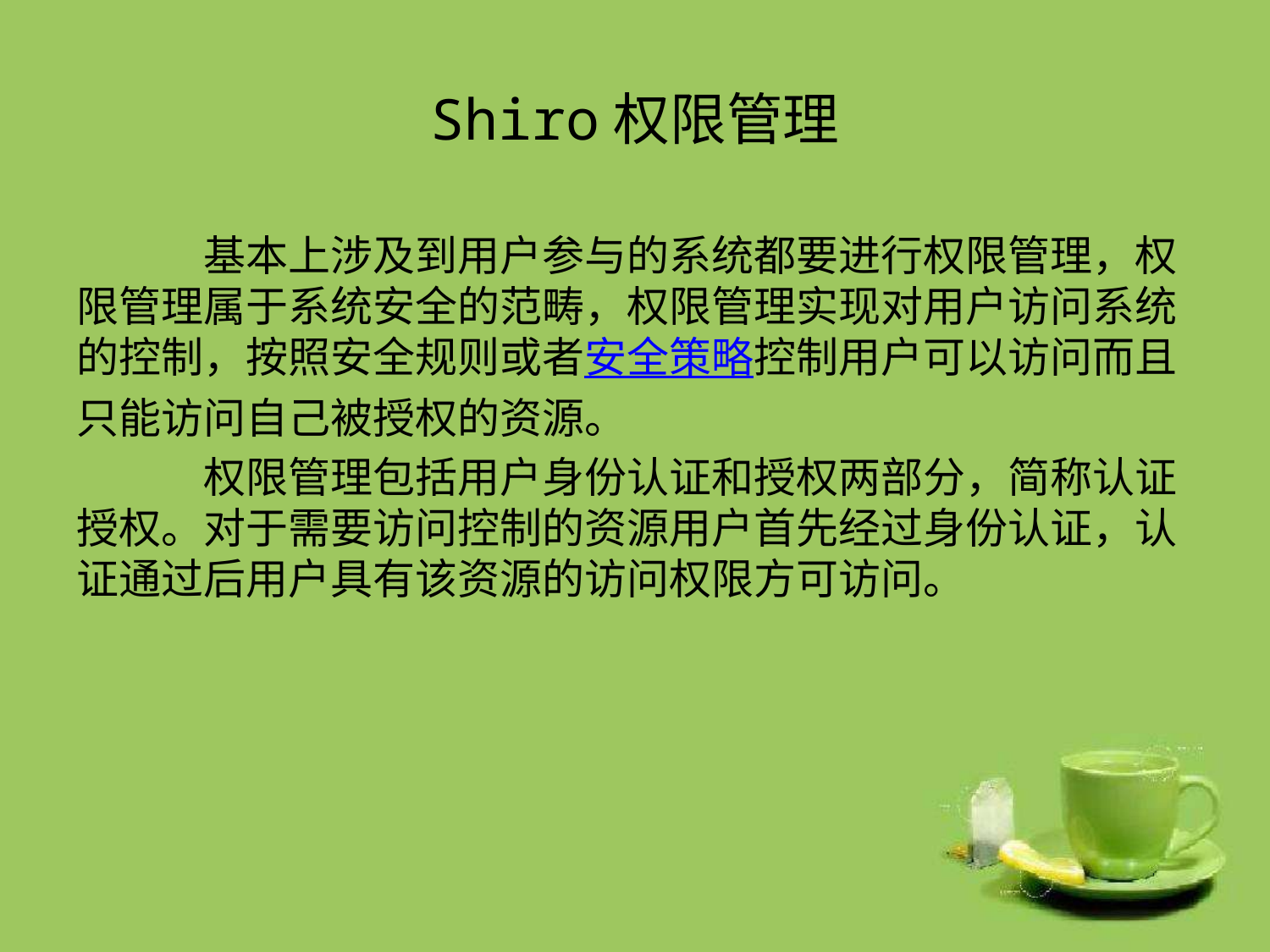

# Shiro权限管理
	基本上涉及到用户参与的系统都要进行权限管理，权限管理属于系统安全的范畴，权限管理实现对用户访问系统的控制，按照安全规则或者安全策略控制用户可以访问而且只能访问自己被授权的资源。
	权限管理包括用户身份认证和授权两部分，简称认证授权。对于需要访问控制的资源用户首先经过身份认证，认证通过后用户具有该资源的访问权限方可访问。